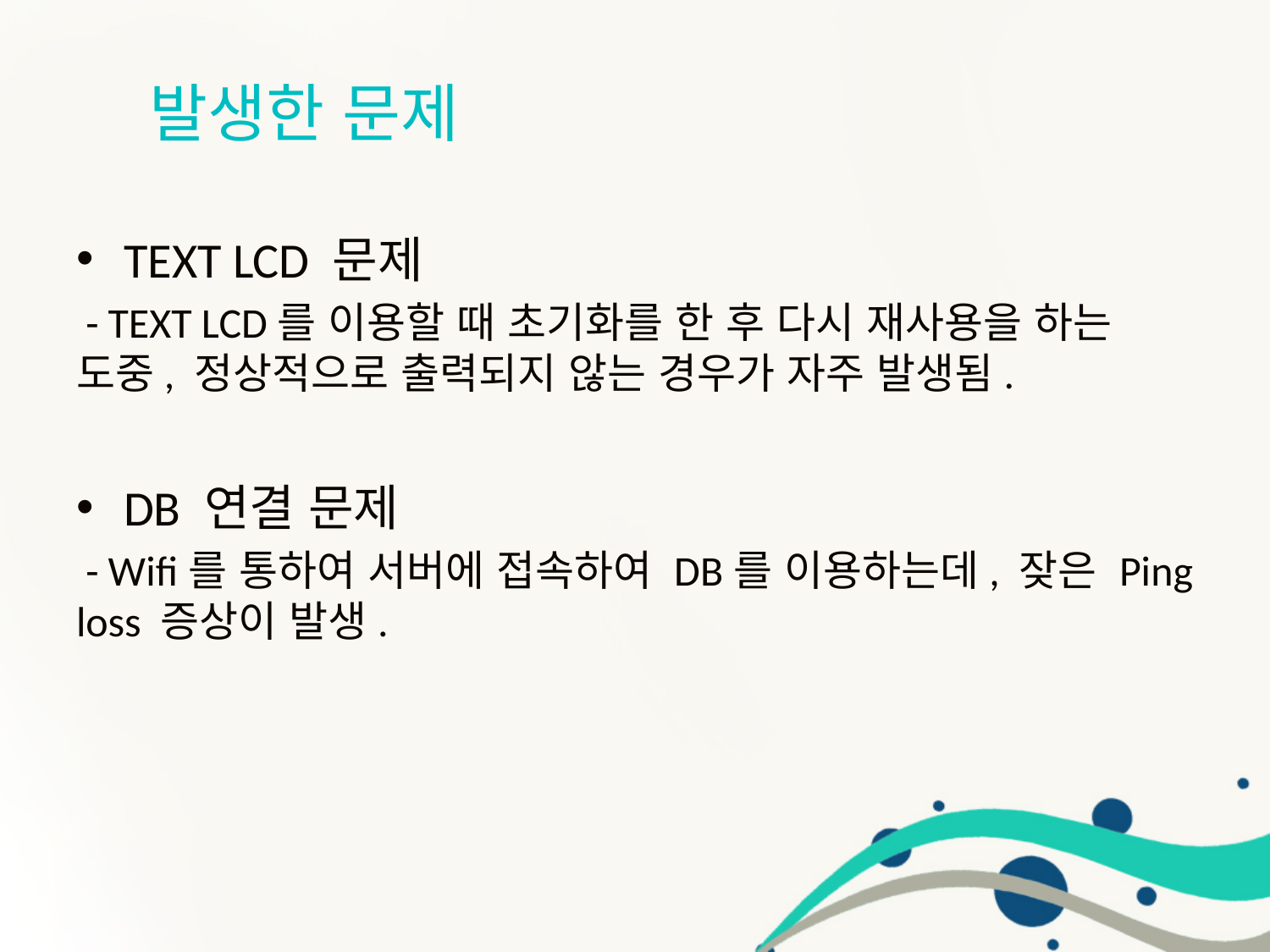

# 발생한 문제
TEXT LCD 문제
 - TEXT LCD를 이용할 때 초기화를 한 후 다시 재사용을 하는 도중, 정상적으로 출력되지 않는 경우가 자주 발생됨.

DB 연결 문제
 - Wifi를 통하여 서버에 접속하여 DB를 이용하는데, 잦은 Ping loss 증상이 발생.